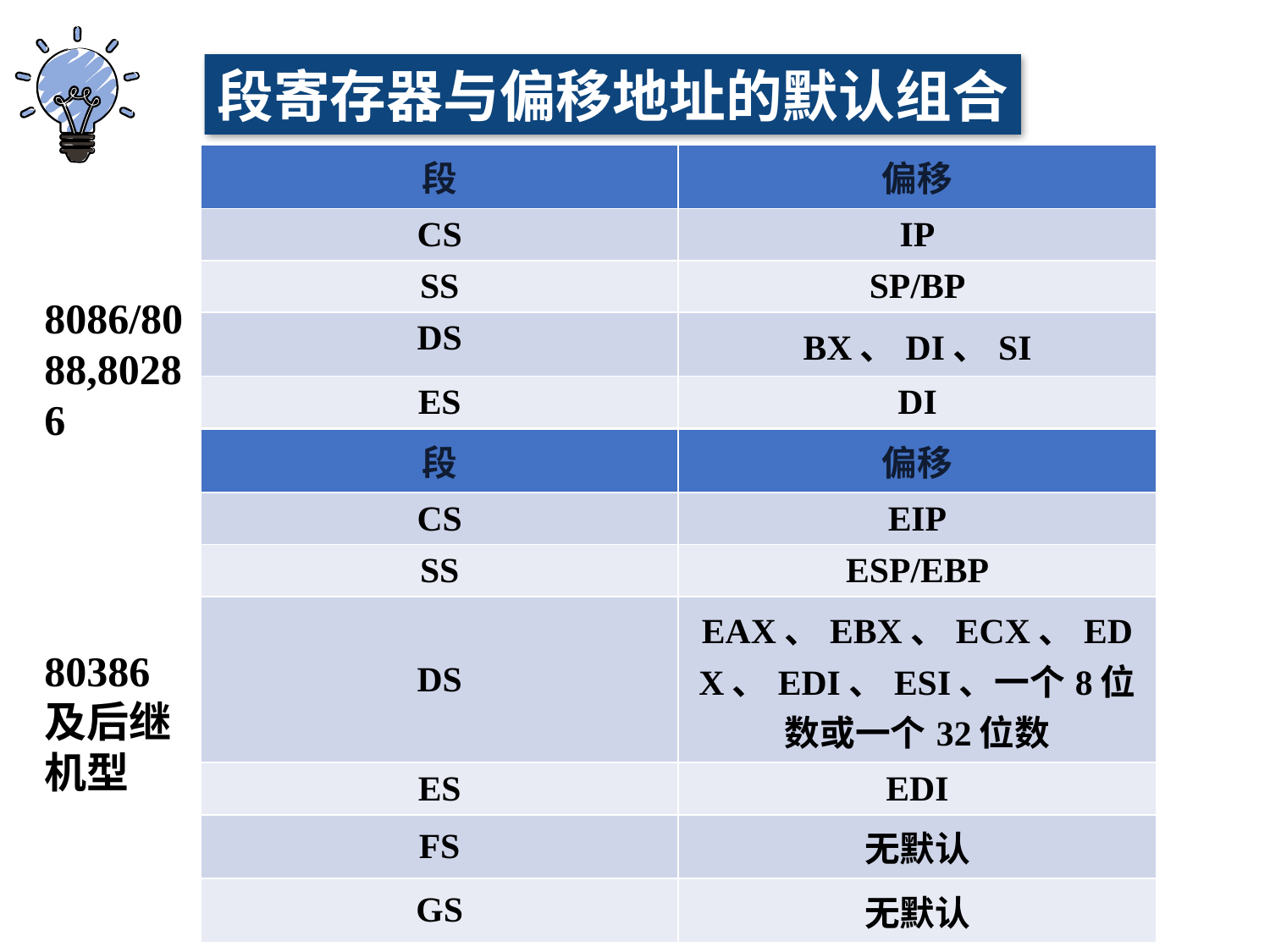

段寄存器与偏移地址的默认组合
| 段 | 偏移 |
| --- | --- |
| CS | IP |
| SS | SP/BP |
| DS | BX、DI、SI |
| ES | DI |
8086/8088,80286
| 段 | 偏移 |
| --- | --- |
| CS | EIP |
| SS | ESP/EBP |
| DS | EAX、EBX、ECX、EDX、EDI、ESI、一个8位数或一个32位数 |
| ES | EDI |
| FS | 无默认 |
| GS | 无默认 |
80386及后继机型